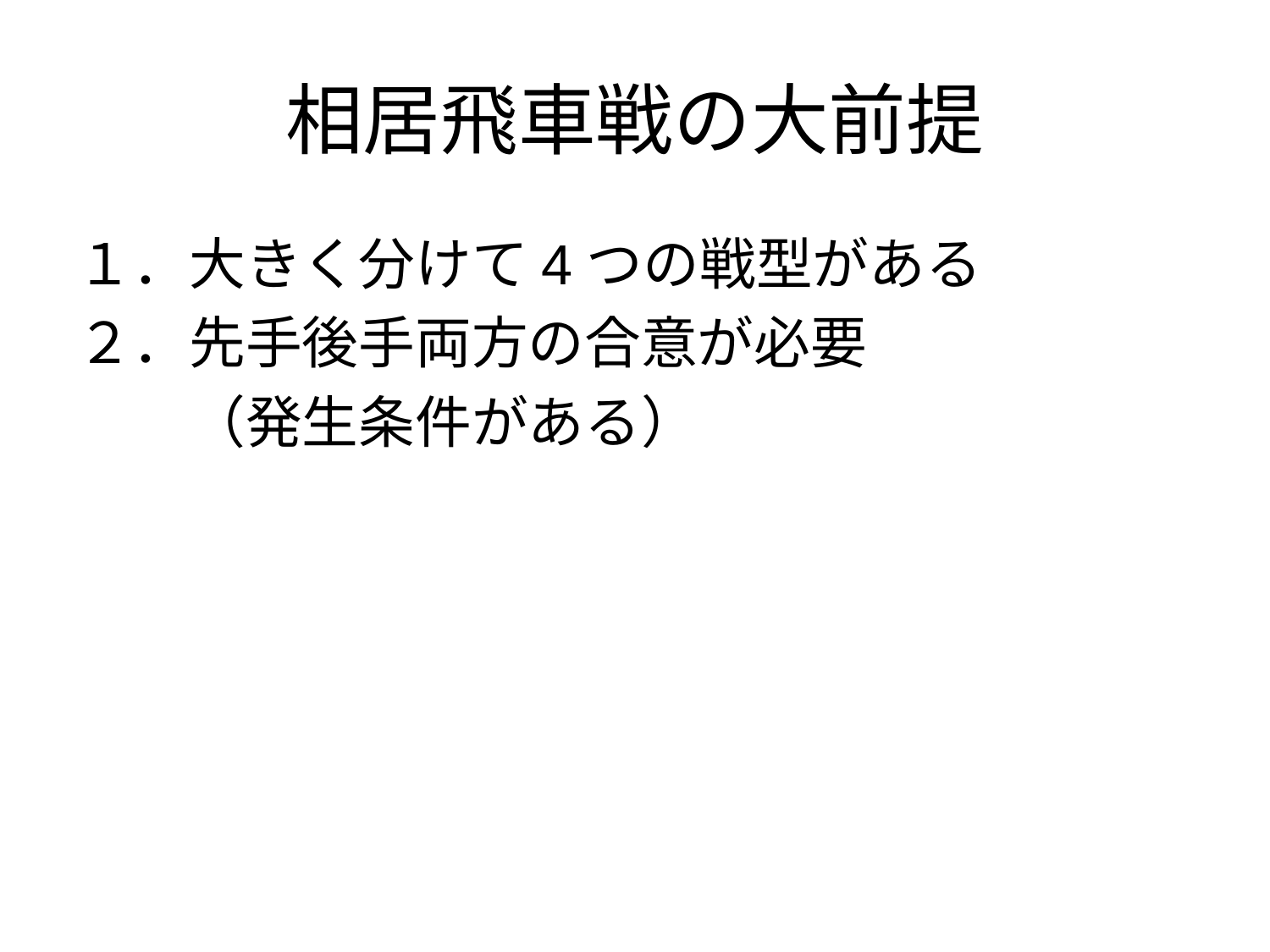

# 相居飛車戦の大前提
１．大きく分けて4つの戦型がある
２．先手後手両方の合意が必要
　　（発生条件がある）